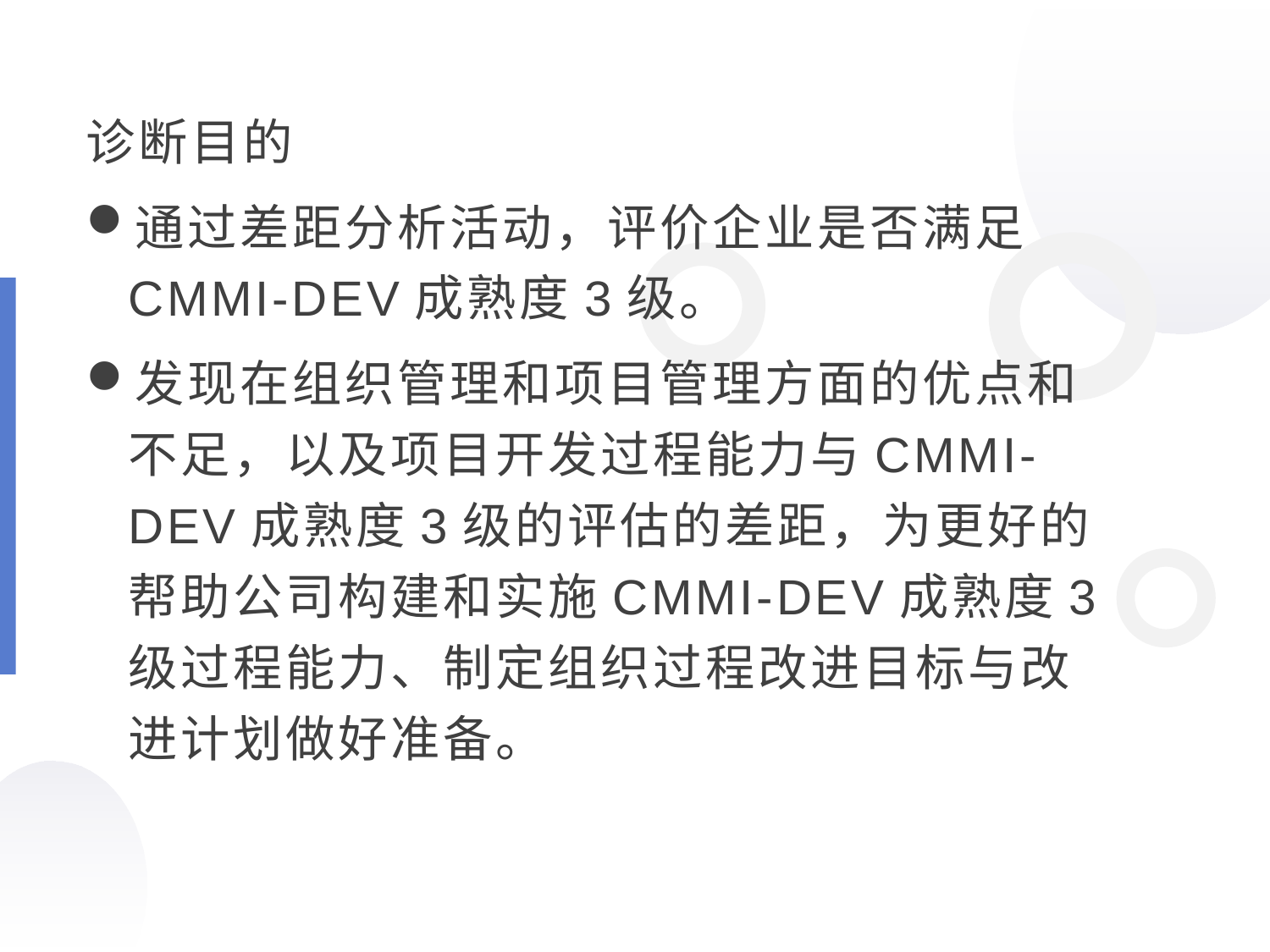

诊断目的
通过差距分析活动，评价企业是否满足CMMI-DEV成熟度3级。
发现在组织管理和项目管理方面的优点和不足，以及项目开发过程能力与CMMI-DEV成熟度3级的评估的差距，为更好的帮助公司构建和实施CMMI-DEV成熟度3级过程能力、制定组织过程改进目标与改进计划做好准备。